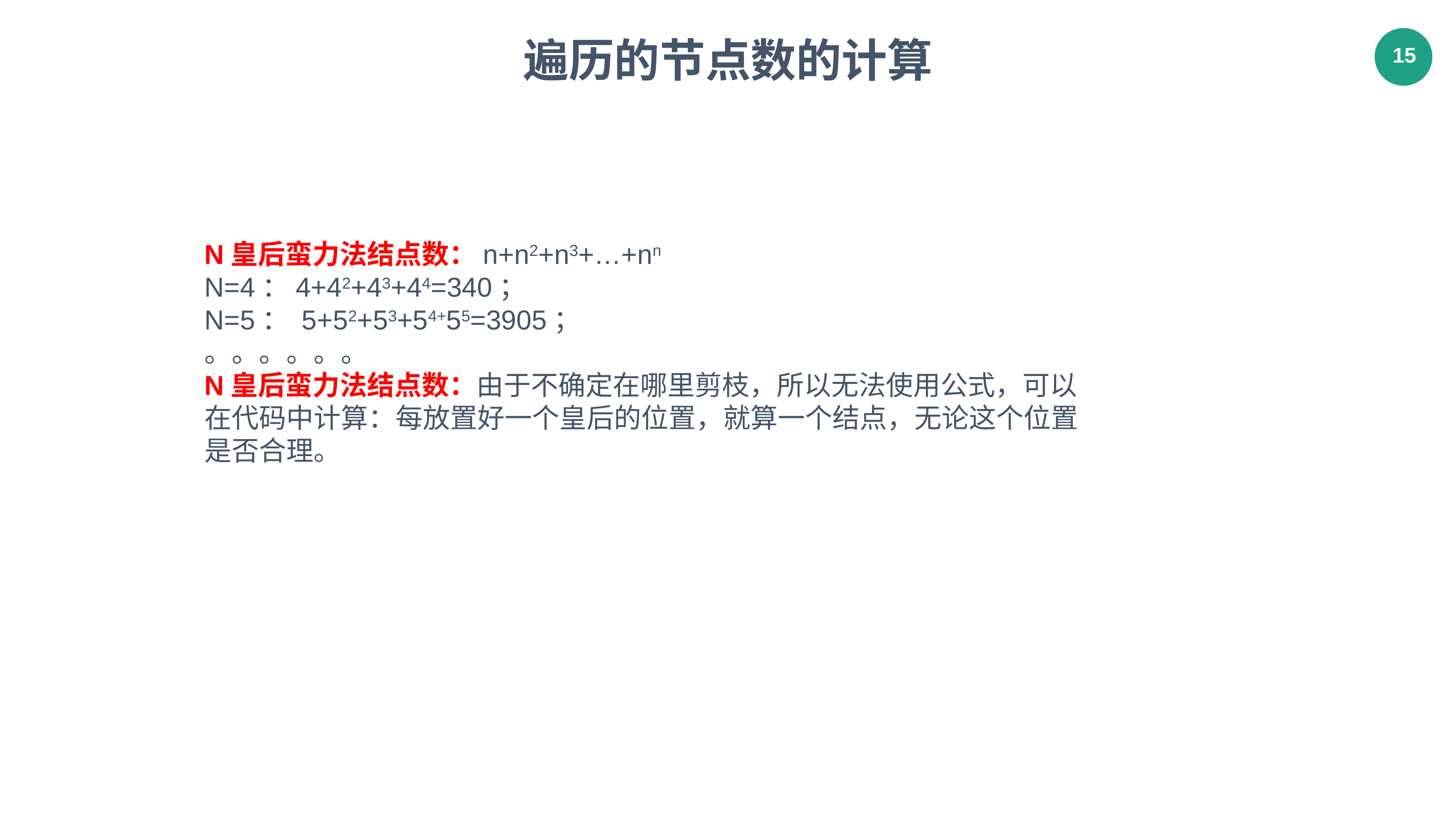

遍历的节点数的计算
N皇后蛮力法结点数：n+n2+n3+…+nn
N=4：4+42+43+44=340；
N=5： 5+52+53+54+55=3905；
。。。。。。
N皇后蛮力法结点数：由于不确定在哪里剪枝，所以无法使用公式，可以在代码中计算：每放置好一个皇后的位置，就算一个结点，无论这个位置是否合理。